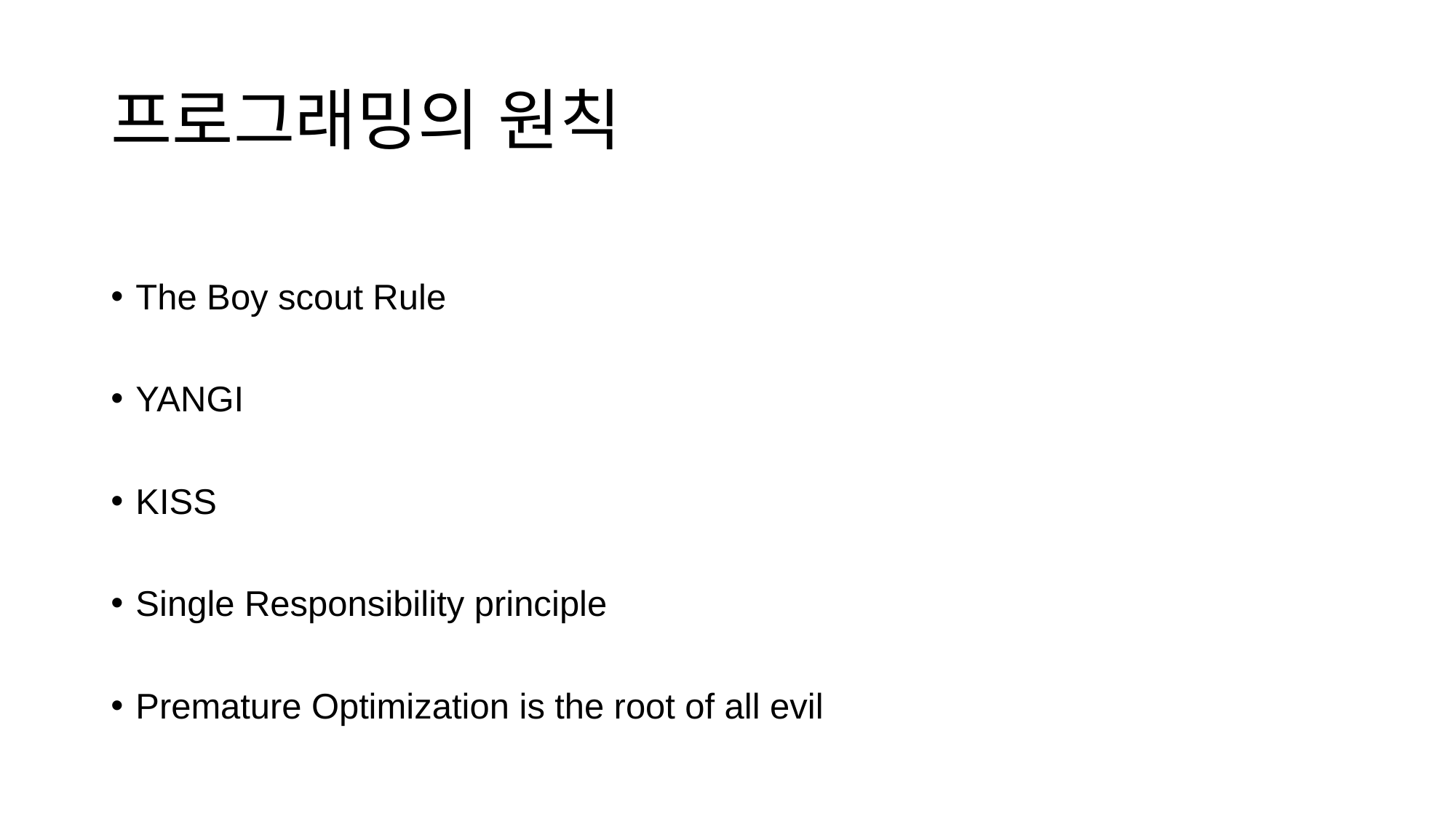

# 프로그래밍의 원칙

The Boy scout Rule

YANGI

KISS

Single Responsibility principle

Premature Optimization is the root of all evil